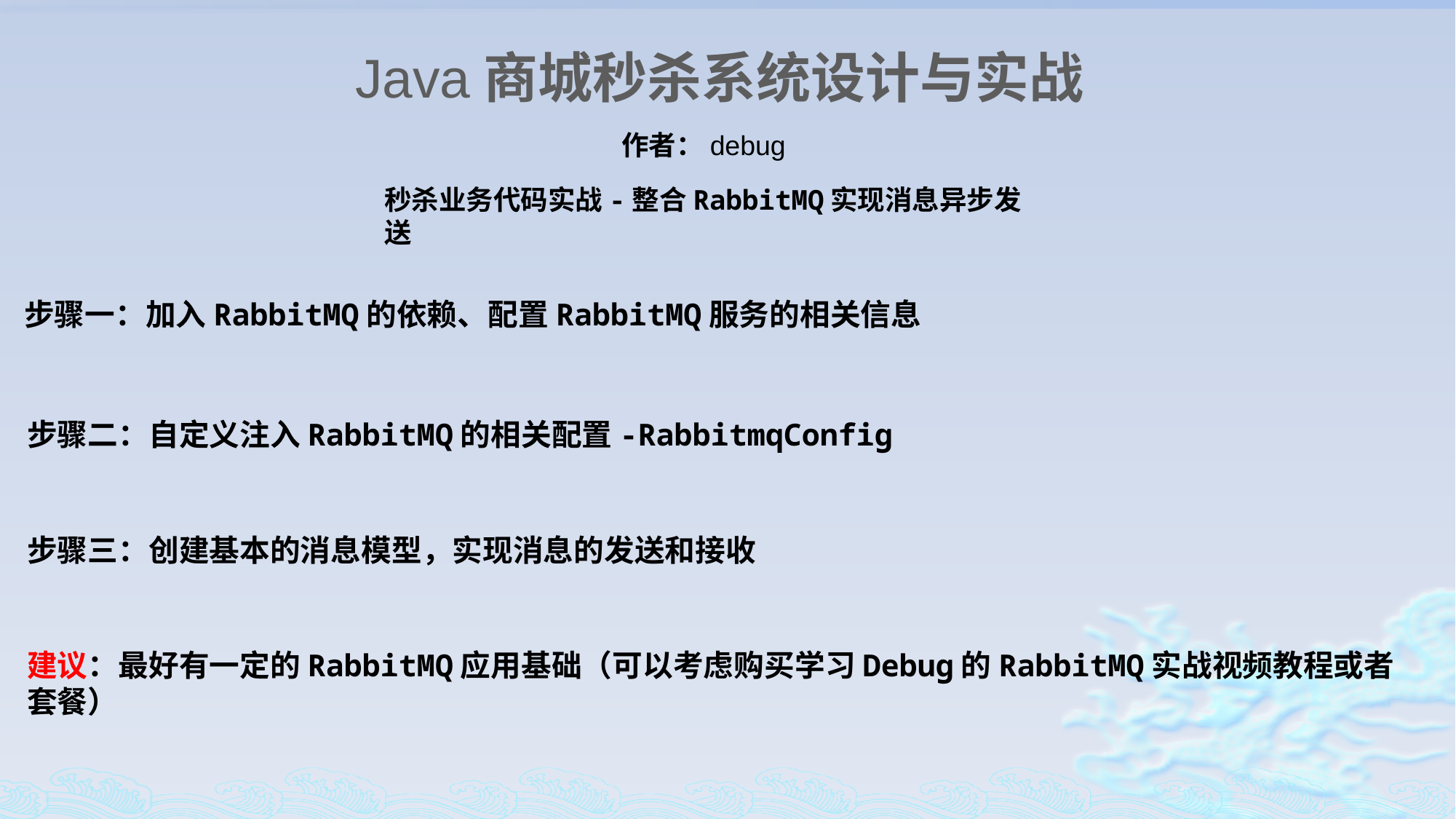

Java商城秒杀系统设计与实战
作者：debug
秒杀业务代码实战-整合RabbitMQ实现消息异步发送
步骤一：加入RabbitMQ的依赖、配置RabbitMQ服务的相关信息
步骤二：自定义注入RabbitMQ的相关配置-RabbitmqConfig
步骤三：创建基本的消息模型，实现消息的发送和接收
建议：最好有一定的RabbitMQ应用基础（可以考虑购买学习Debug的RabbitMQ实战视频教程或者套餐）